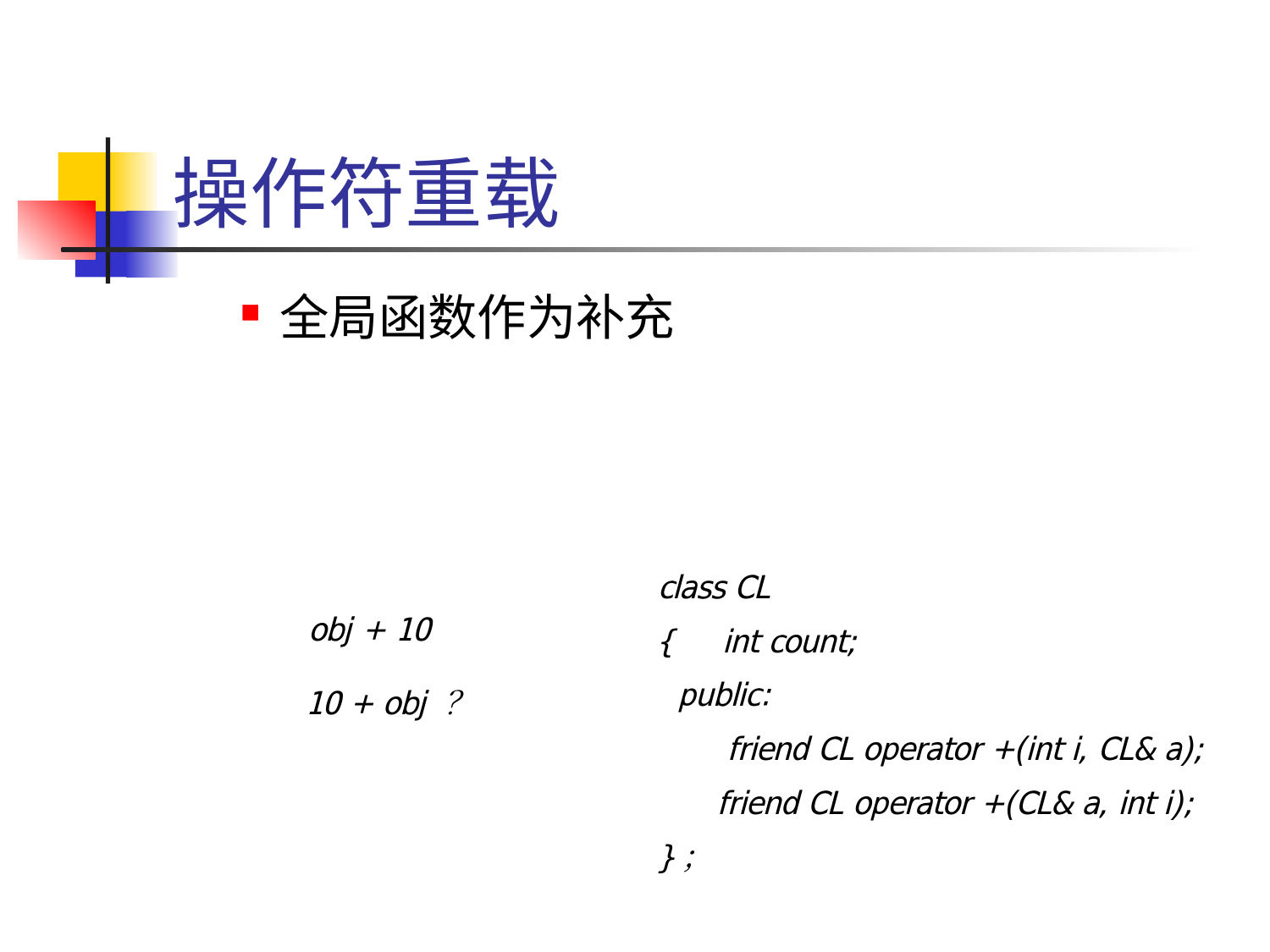

# 操作符重载
全局函数作为补充
class CL
{     int count;
  public:
       friend CL operator +(int i, CL& a);
      friend CL operator +(CL& a, int i);
}；
obj + 10
10 + obj ？